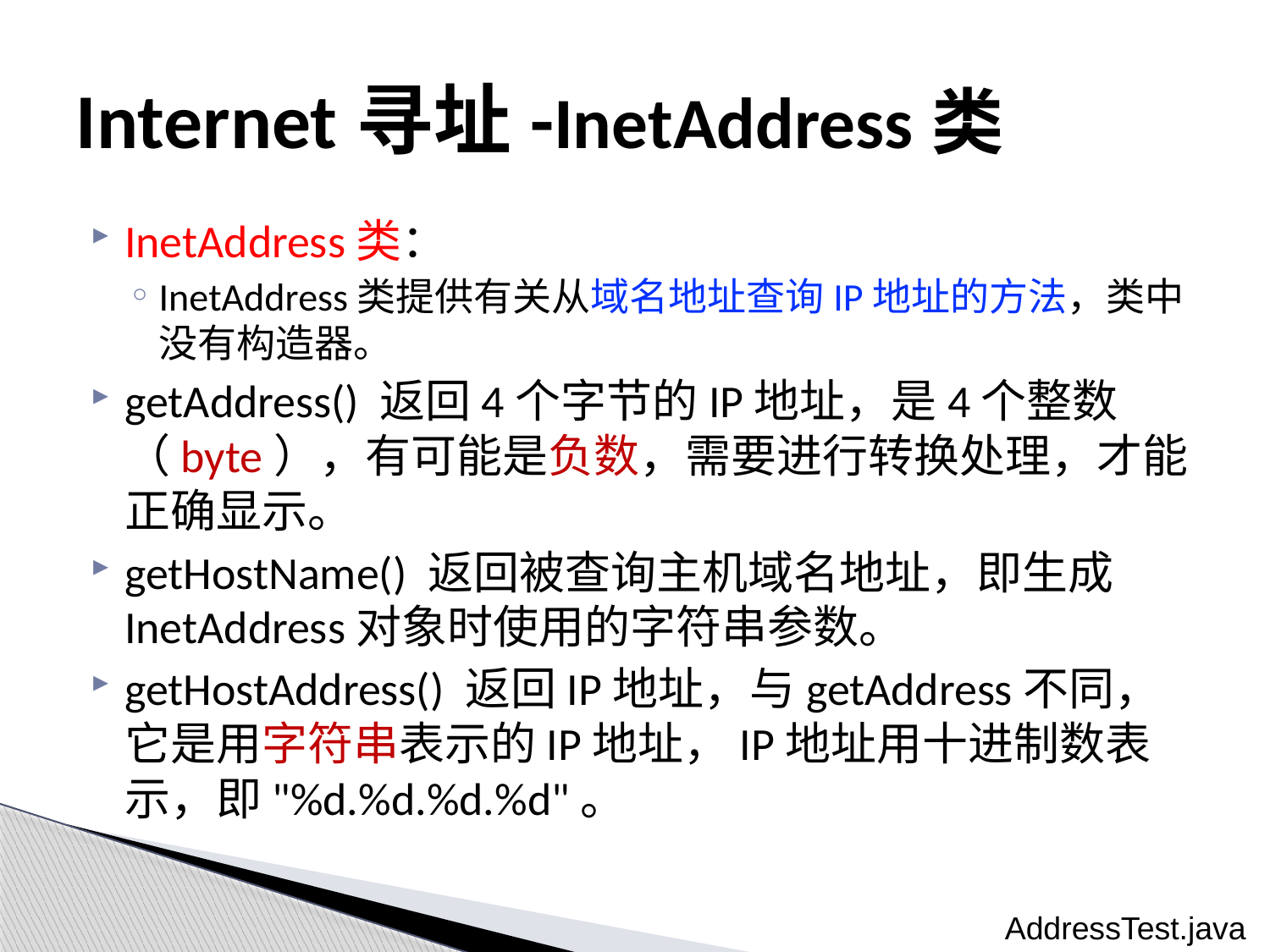

# Internet寻址-InetAddress类
InetAddress类：
InetAddress类提供有关从域名地址查询IP地址的方法，类中没有构造器。
getAddress() 返回4个字节的IP地址，是4个整数（byte），有可能是负数，需要进行转换处理，才能正确显示。
getHostName() 返回被查询主机域名地址，即生成InetAddress对象时使用的字符串参数。
getHostAddress() 返回IP地址，与getAddress不同，它是用字符串表示的IP地址，IP地址用十进制数表示，即"%d.%d.%d.%d"。
AddressTest.java